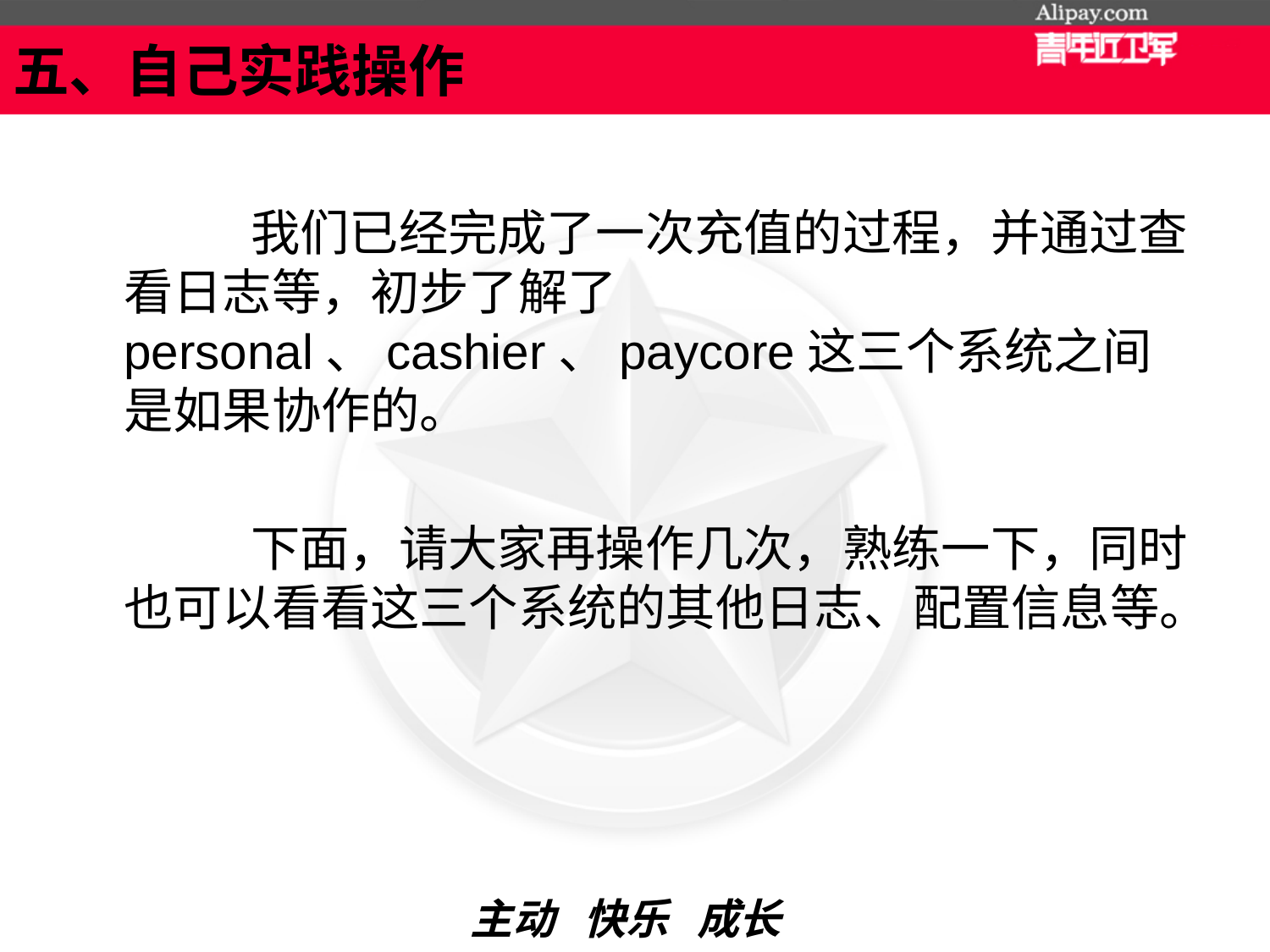

# 五、自己实践操作

		我们已经完成了一次充值的过程，并通过查看日志等，初步了解了personal、cashier、paycore这三个系统之间是如果协作的。

		下面，请大家再操作几次，熟练一下，同时也可以看看这三个系统的其他日志、配置信息等。

主动   快乐   成长